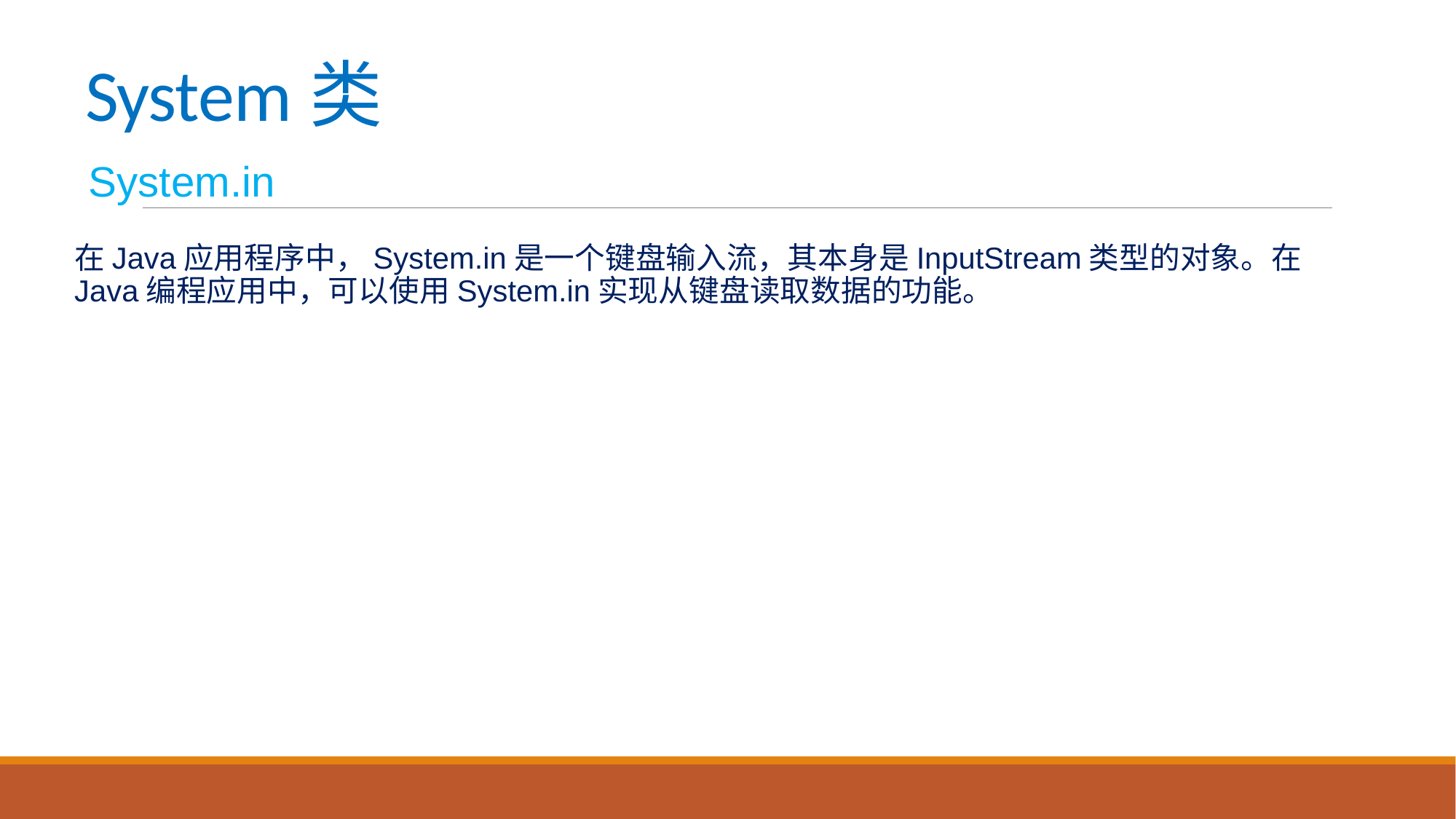

# System类
System.in
在Java应用程序中，System.in是一个键盘输入流，其本身是InputStream类型的对象。在Java编程应用中，可以使用System.in实现从键盘读取数据的功能。